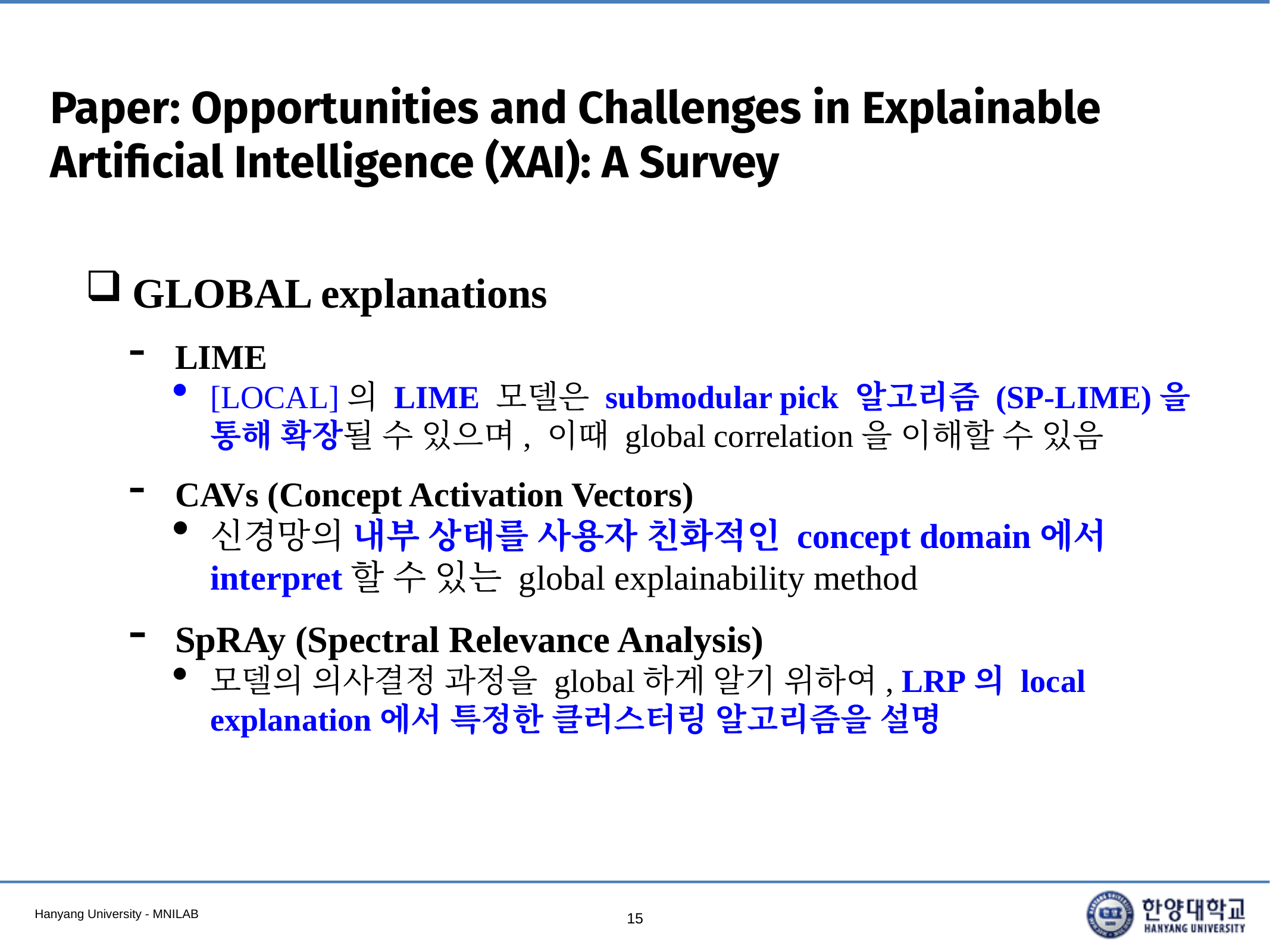

# Paper: Opportunities and Challenges in Explainable Artificial Intelligence (XAI): A Survey
GLOBAL explanations
LIME
[LOCAL]의 LIME 모델은 submodular pick 알고리즘 (SP-LIME)을 통해 확장될 수 있으며, 이때 global correlation을 이해할 수 있음
CAVs (Concept Activation Vectors)
신경망의 내부 상태를 사용자 친화적인 concept domain에서 interpret할 수 있는 global explainability method
SpRAy (Spectral Relevance Analysis)
모델의 의사결정 과정을 global하게 알기 위하여, LRP의 local explanation에서 특정한 클러스터링 알고리즘을 설명
15